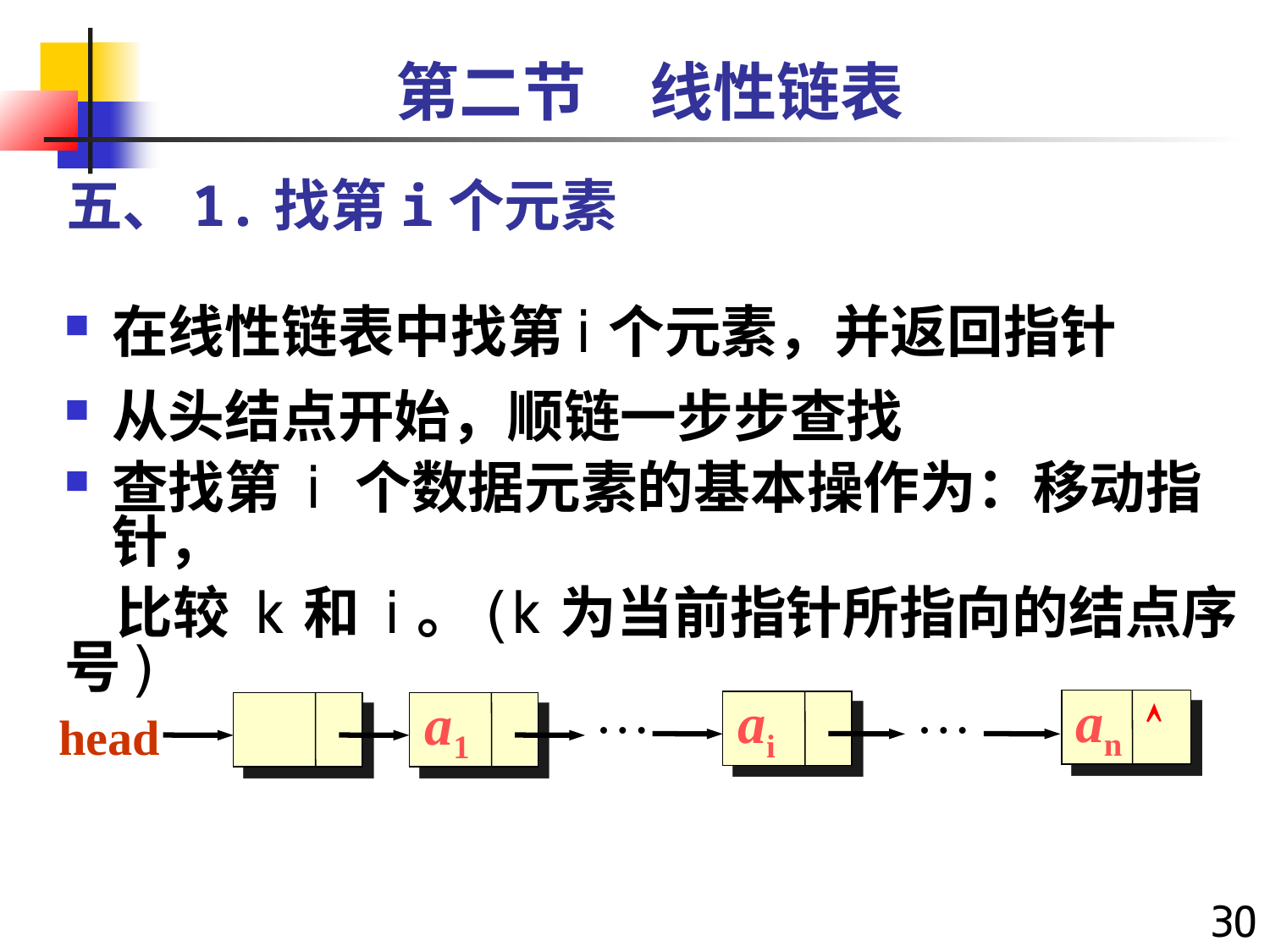

第二节　线性链表
五、1.找第i个元素
在线性链表中找第i个元素，并返回指针
从头结点开始，顺链一步步查找
查找第 i 个数据元素的基本操作为：移动指针，
   比较 k和 i。(k为当前指针所指向的结点序号)
…
…
an
ai
a1

∧

head

30